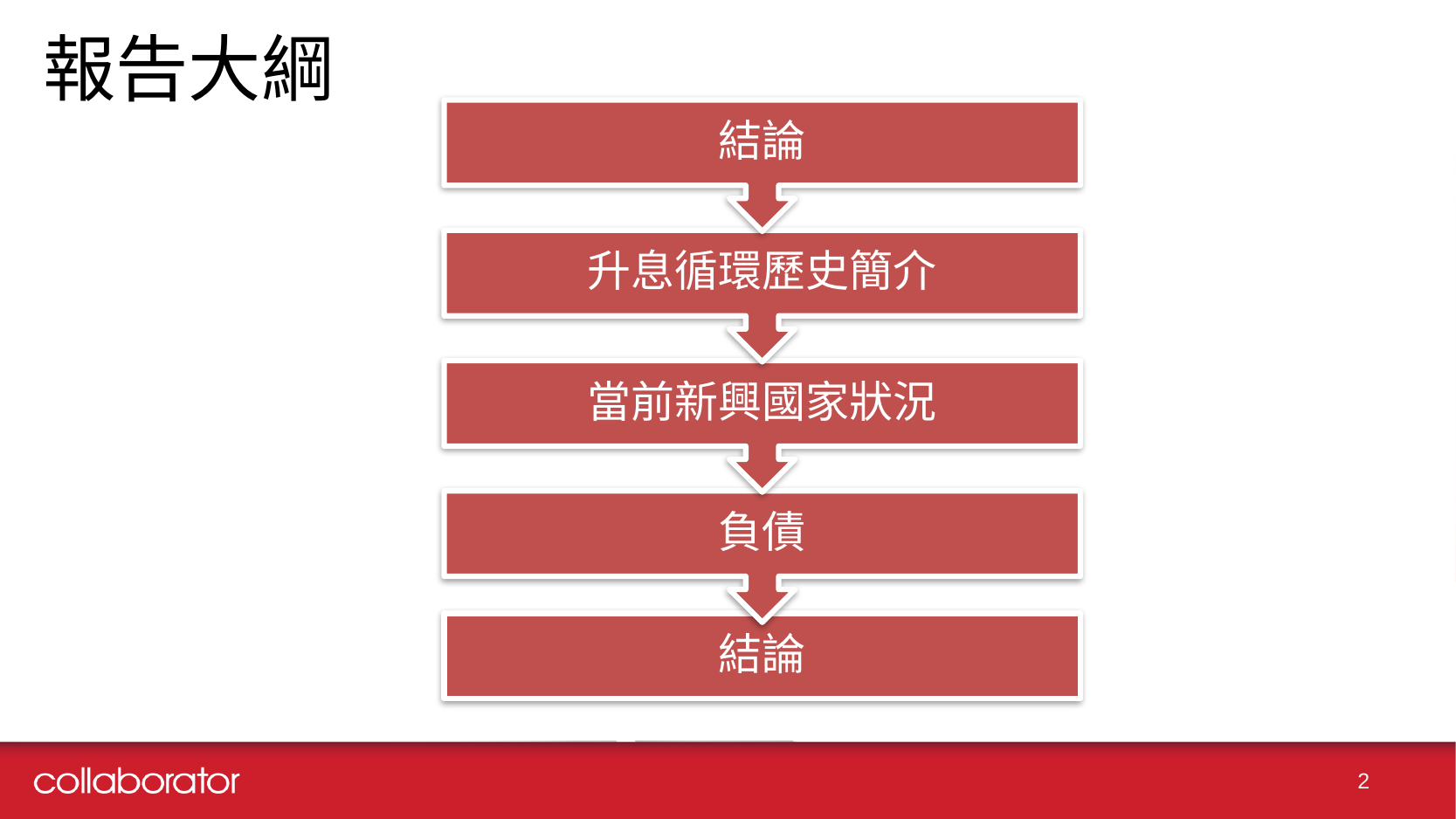

報告大綱
結論
負債
當前新興國家狀況
升息循環歷史簡介
結論
#

2